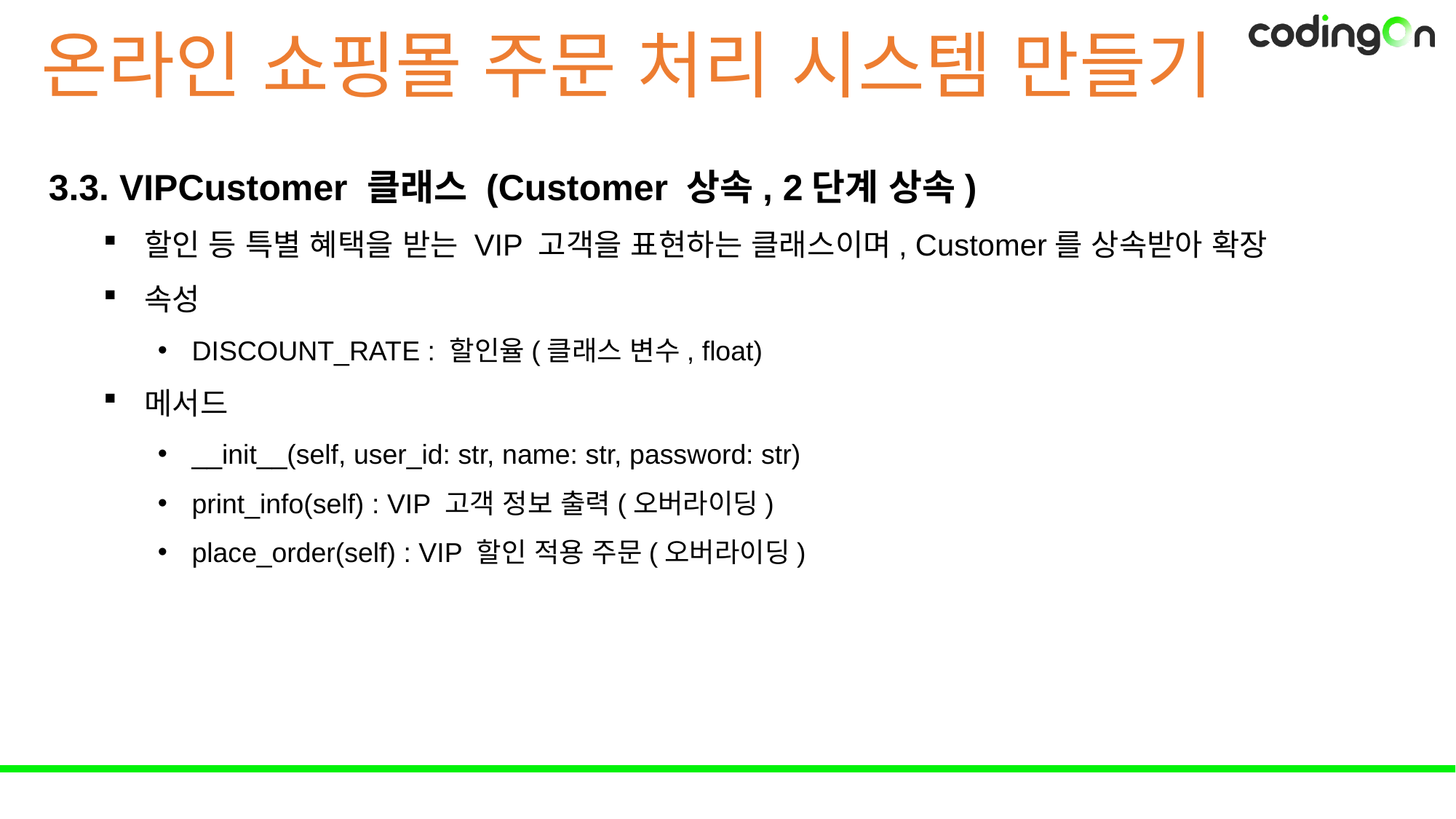

온라인 쇼핑몰 주문 처리 시스템 만들기
3.3. VIPCustomer 클래스 (Customer 상속, 2단계 상속)
할인 등 특별 혜택을 받는 VIP 고객을 표현하는 클래스이며, Customer를 상속받아 확장
속성
DISCOUNT_RATE : 할인율(클래스 변수, float)
메서드
__init__(self, user_id: str, name: str, password: str)
print_info(self) : VIP 고객 정보 출력(오버라이딩)
place_order(self) : VIP 할인 적용 주문(오버라이딩)